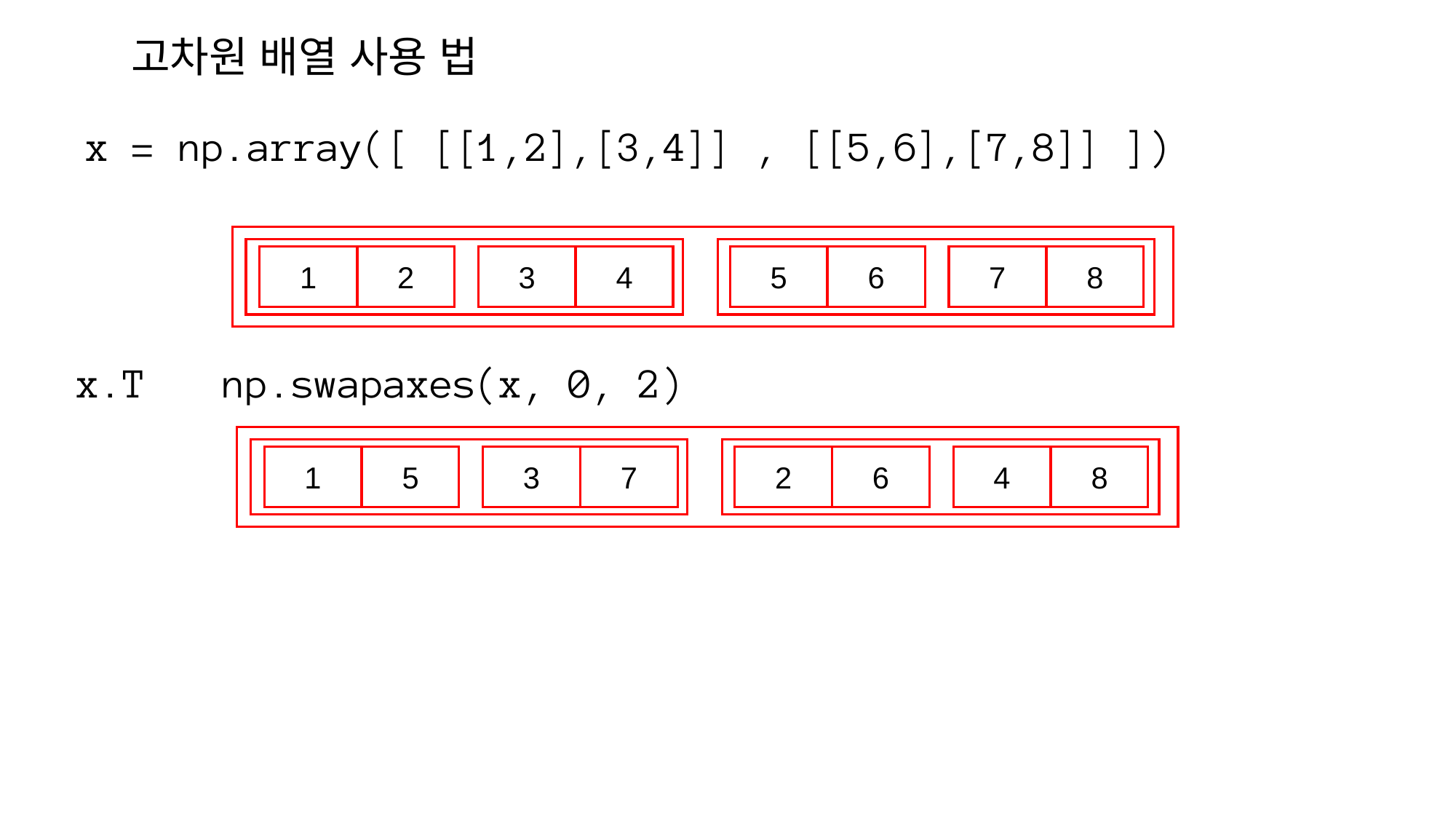

고차원 배열 사용 법
x = np.array([ [[1,2],[3,4]] , [[5,6],[7,8]] ])

2
1
4
3
6
5
8
7
x.T
np.swapaxes(x, 0, 2)

5
1
7
3
6
2
8
4